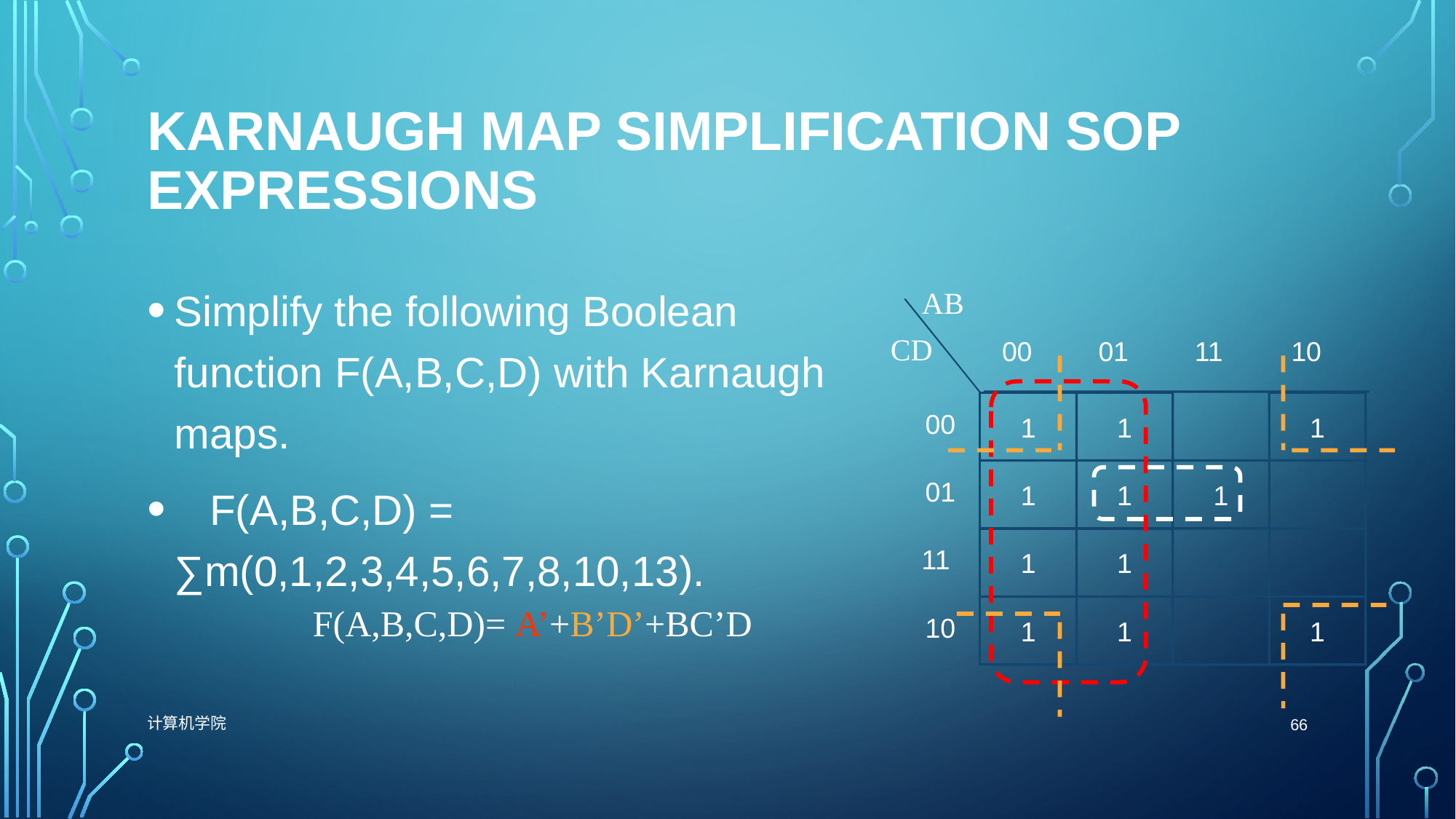

# Karnaugh Map Simplification SOP Expressions
Simplify the following Boolean function F(A,B,C,D) with Karnaugh maps.
   F(A,B,C,D) = ∑m(0,1,2,3,4,5,6,7,8,10,13).

AB

 00

 01

 11

 10

CD

1
1

1

00

1

1
1

01

1

1
11
F(A,B,C,D)= A’+B’D’+BC’D

1

1
1

10

66
计算机学院